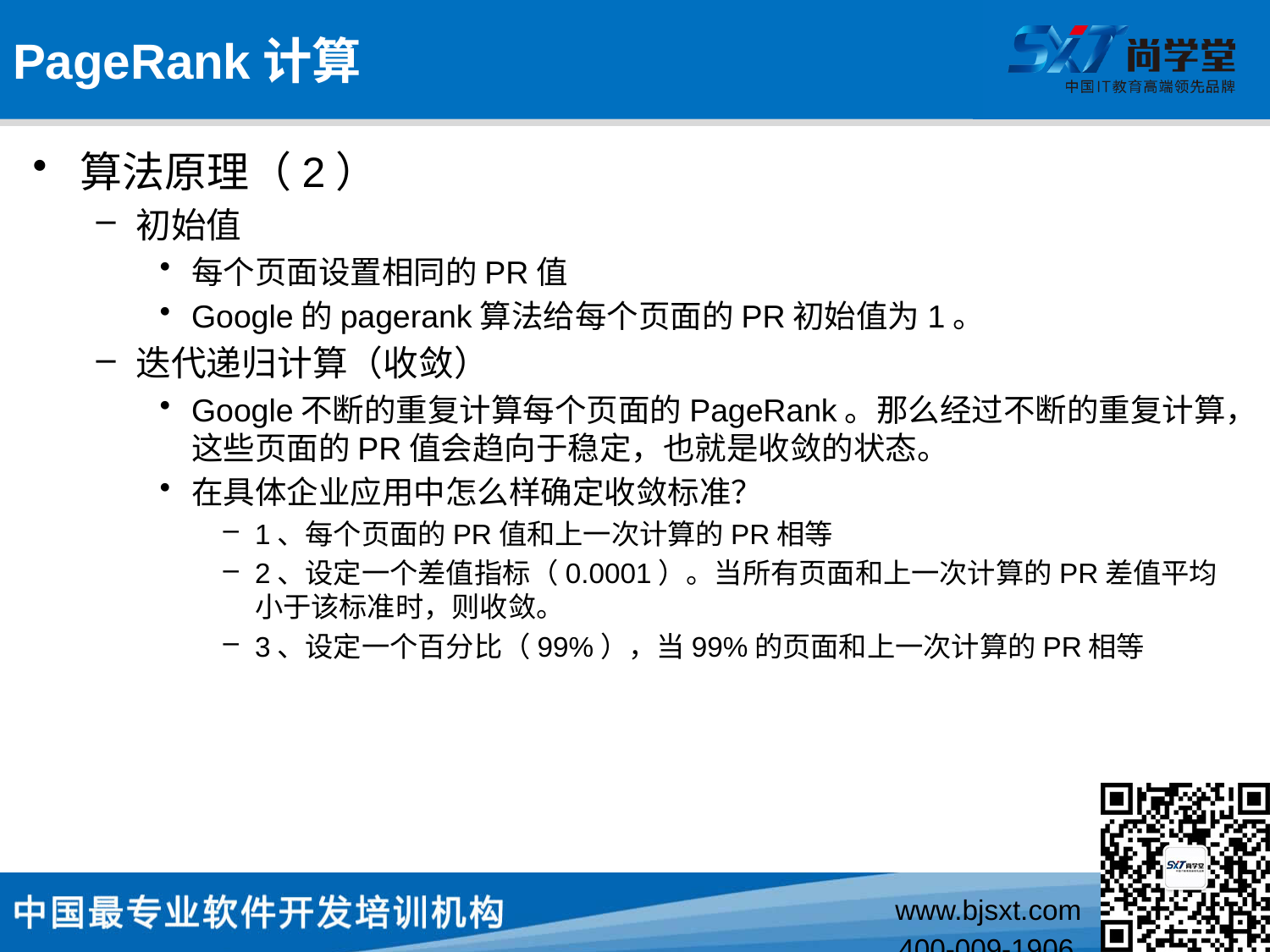

# PageRank计算
算法原理（2）
初始值
每个页面设置相同的PR值
Google的pagerank算法给每个页面的PR初始值为1。
迭代递归计算（收敛）
Google不断的重复计算每个页面的PageRank。那么经过不断的重复计算，这些页面的PR值会趋向于稳定，也就是收敛的状态。
在具体企业应用中怎么样确定收敛标准？
1、每个页面的PR值和上一次计算的PR相等
2、设定一个差值指标（0.0001）。当所有页面和上一次计算的PR差值平均小于该标准时，则收敛。
3、设定一个百分比（99%），当99%的页面和上一次计算的PR相等